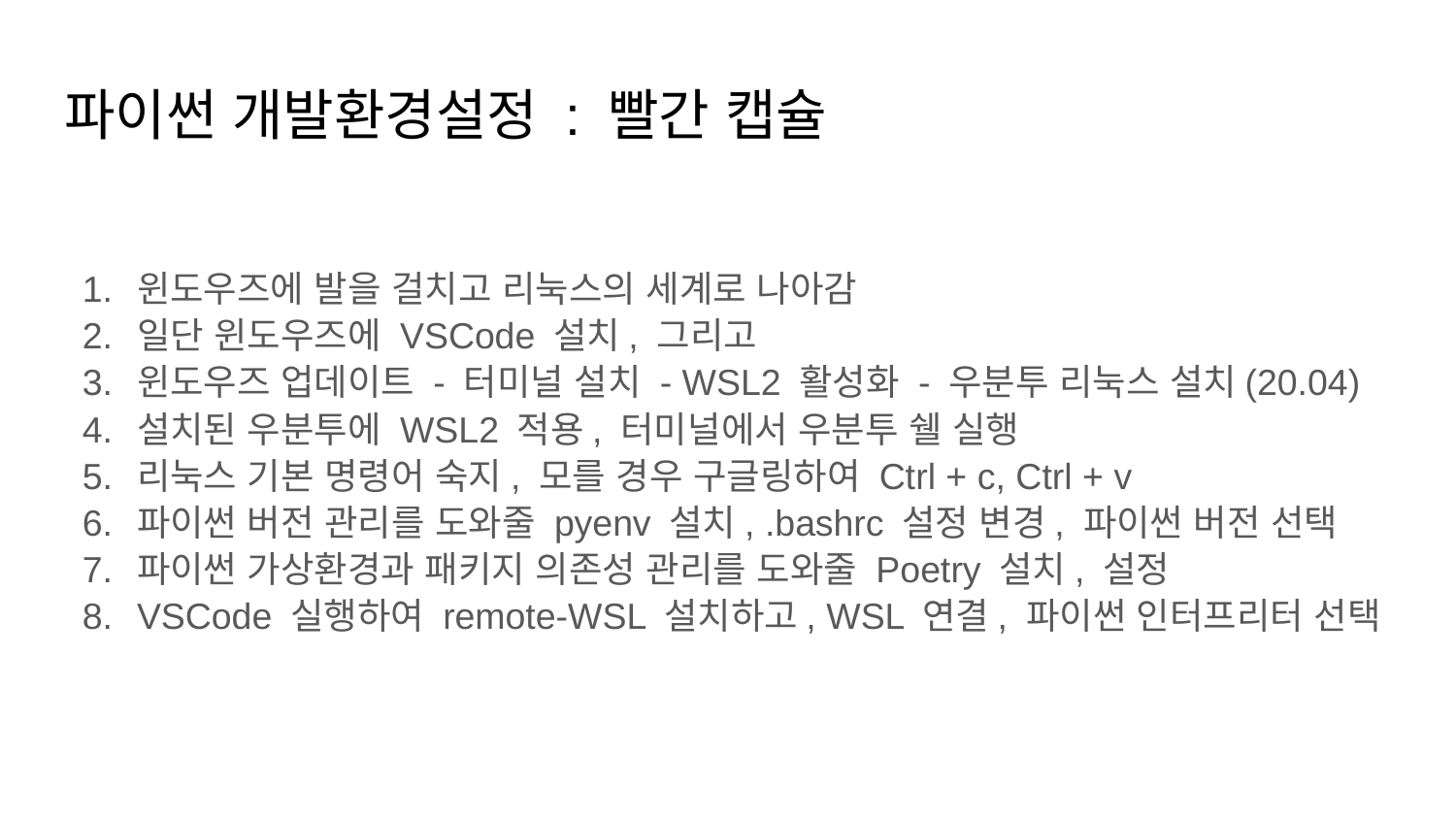

# 파이썬 개발환경설정 : 빨간 캡슐

윈도우즈에 발을 걸치고 리눅스의 세계로 나아감
일단 윈도우즈에 VSCode 설치, 그리고
윈도우즈 업데이트 - 터미널 설치 - WSL2 활성화 - 우분투 리눅스 설치(20.04)
설치된 우분투에 WSL2 적용, 터미널에서 우분투 쉘 실행
리눅스 기본 명령어 숙지, 모를 경우 구글링하여 Ctrl + c, Ctrl + v
파이썬 버전 관리를 도와줄 pyenv 설치, .bashrc 설정 변경, 파이썬 버전 선택
파이썬 가상환경과 패키지 의존성 관리를 도와줄 Poetry 설치, 설정
VSCode 실행하여 remote-WSL 설치하고, WSL 연결, 파이썬 인터프리터 선택